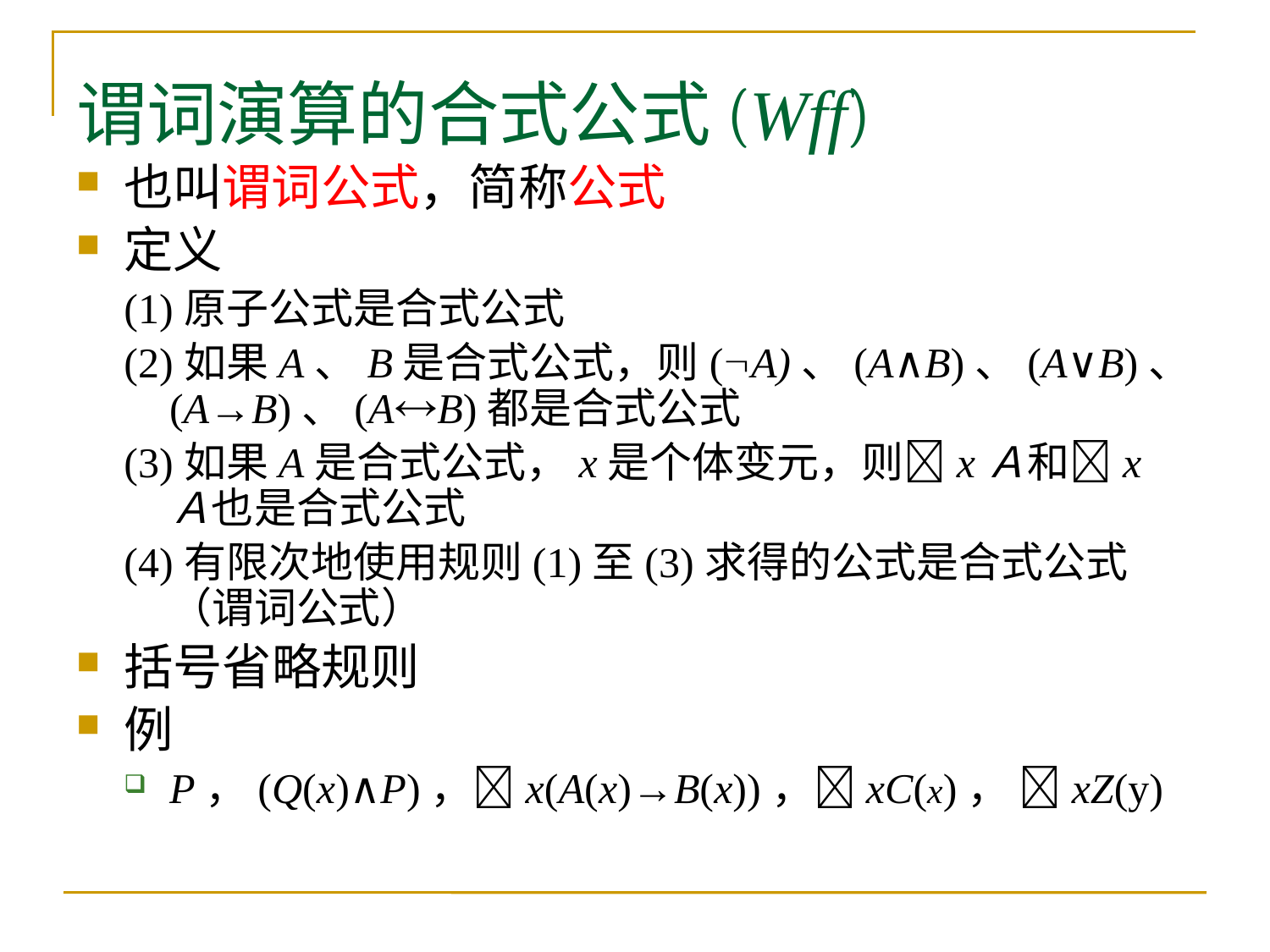

# 谓词演算的合式公式(Wff)
也叫谓词公式，简称公式
定义
(1)原子公式是合式公式
(2)如果A、B是合式公式，则(¬A)、(A∧B)、(A∨B)、(A→B)、(A↔B)都是合式公式
(3)如果A是合式公式，x是个体变元，则∀xＡ和∃xＡ也是合式公式
(4)有限次地使用规则(1)至(3)求得的公式是合式公式（谓词公式）
括号省略规则
例
P，(Q(x)∧P)，∃x(A(x)→B(x))，∀xC(x)， ∀xZ(y)